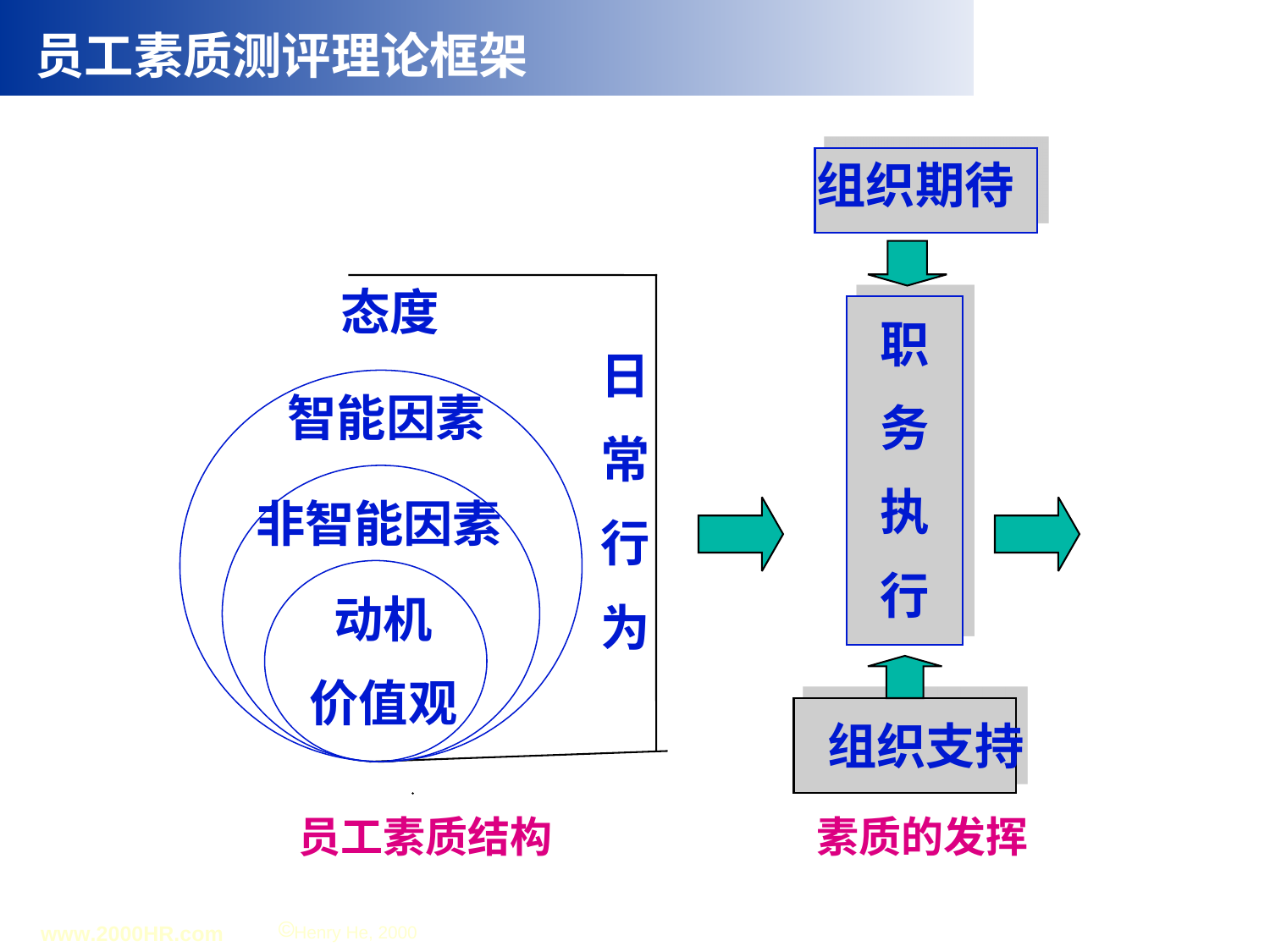

员工素质测评理论框架
组织期待

态度

职
务
执
行
日
常
行
为

智能因素

非智能因素

动机
价值观

组织支持

员工素质结构
素质的发挥